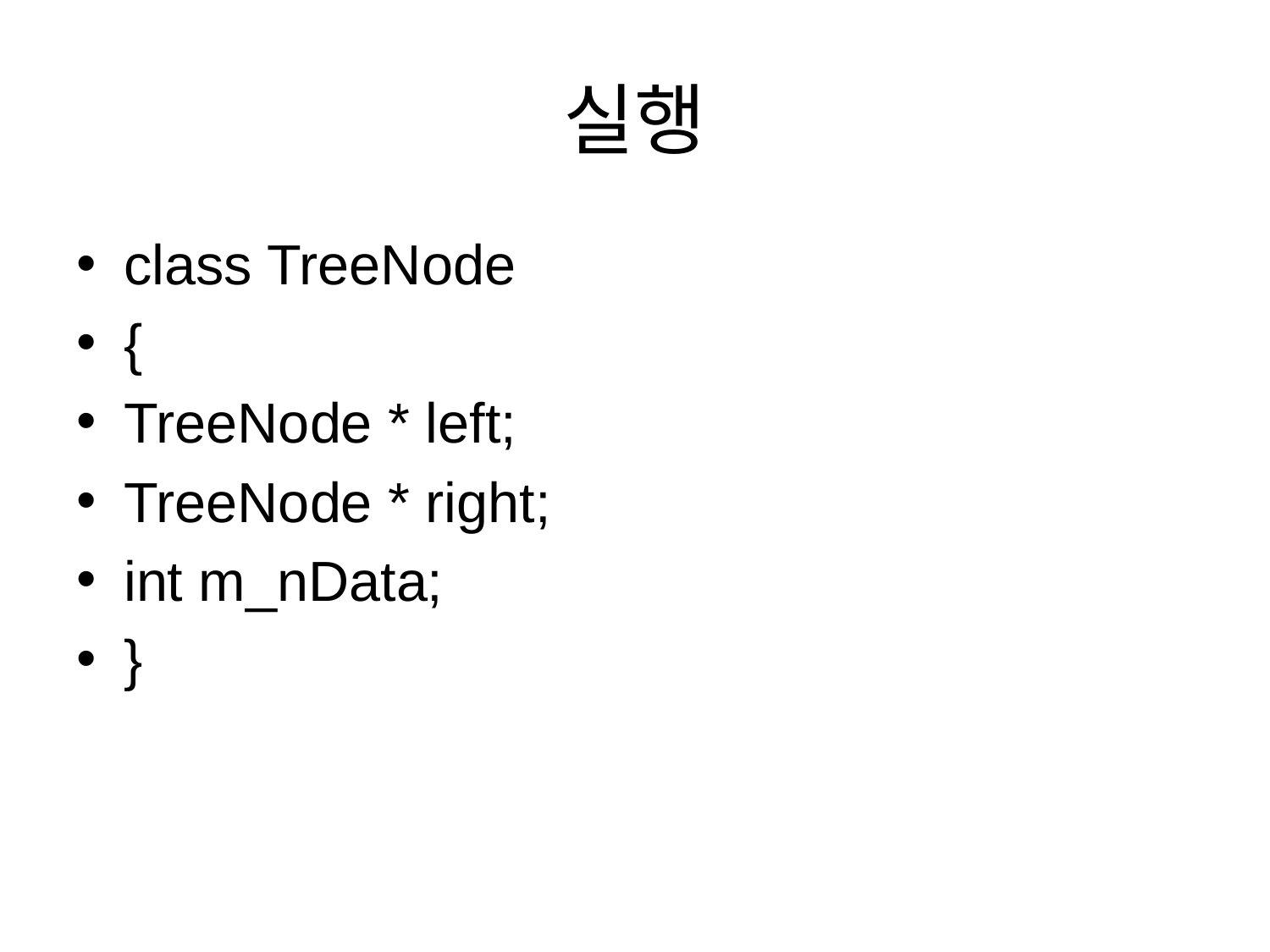

# 실행
class TreeNode
{
TreeNode * left;
TreeNode * right;
int m_nData;
}